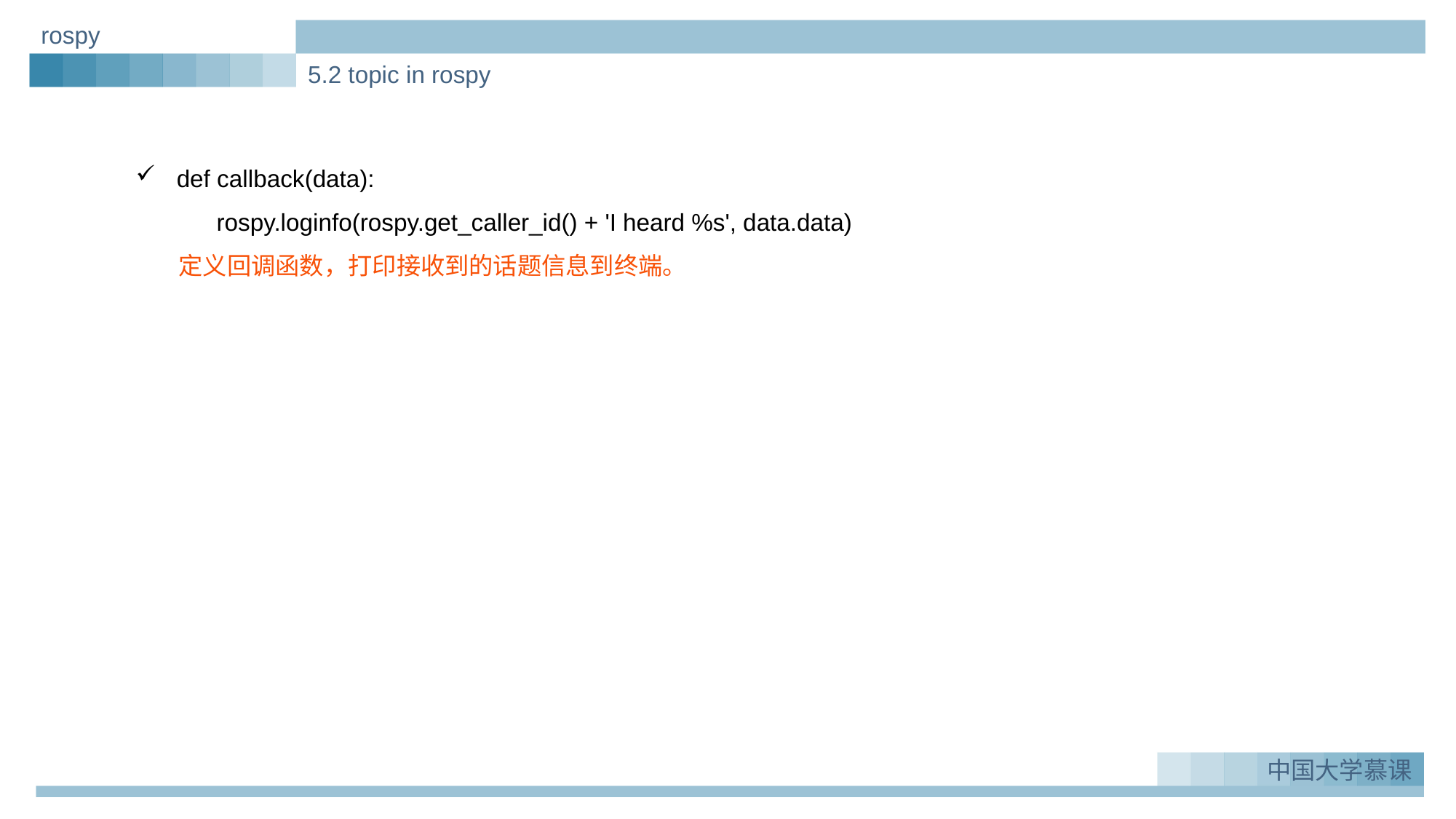

rospy
5.2 topic in rospy
def callback(data):
            rospy.loginfo(rospy.get_caller_id() + 'I heard %s', data.data)
 定义回调函数，打印接收到的话题信息到终端。

实例一：Greeting_demo
1.
中国大学慕课